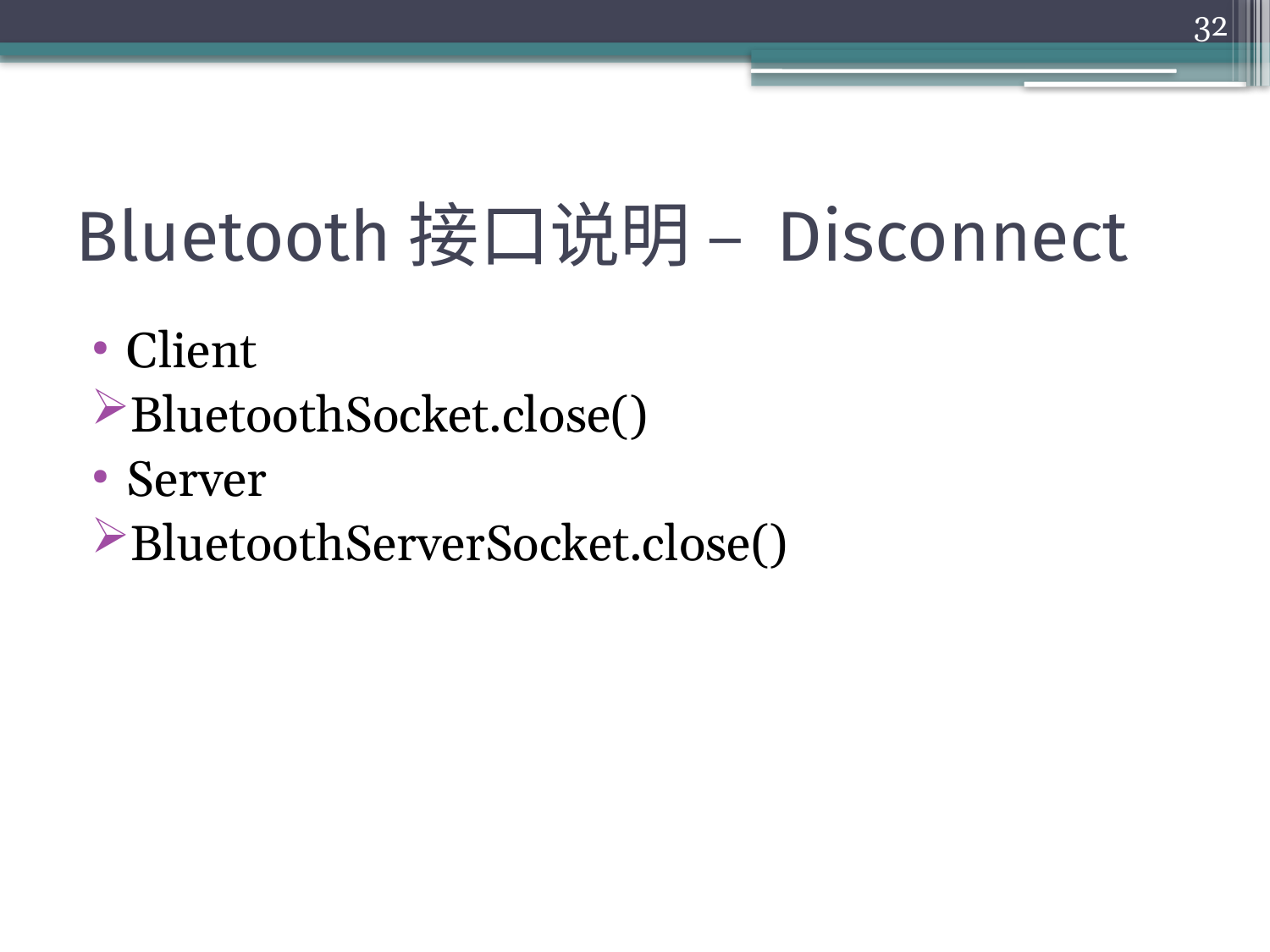

32
# Bluetooth接口说明 – Disconnect
Client
BluetoothSocket.close()
Server
BluetoothServerSocket.close()